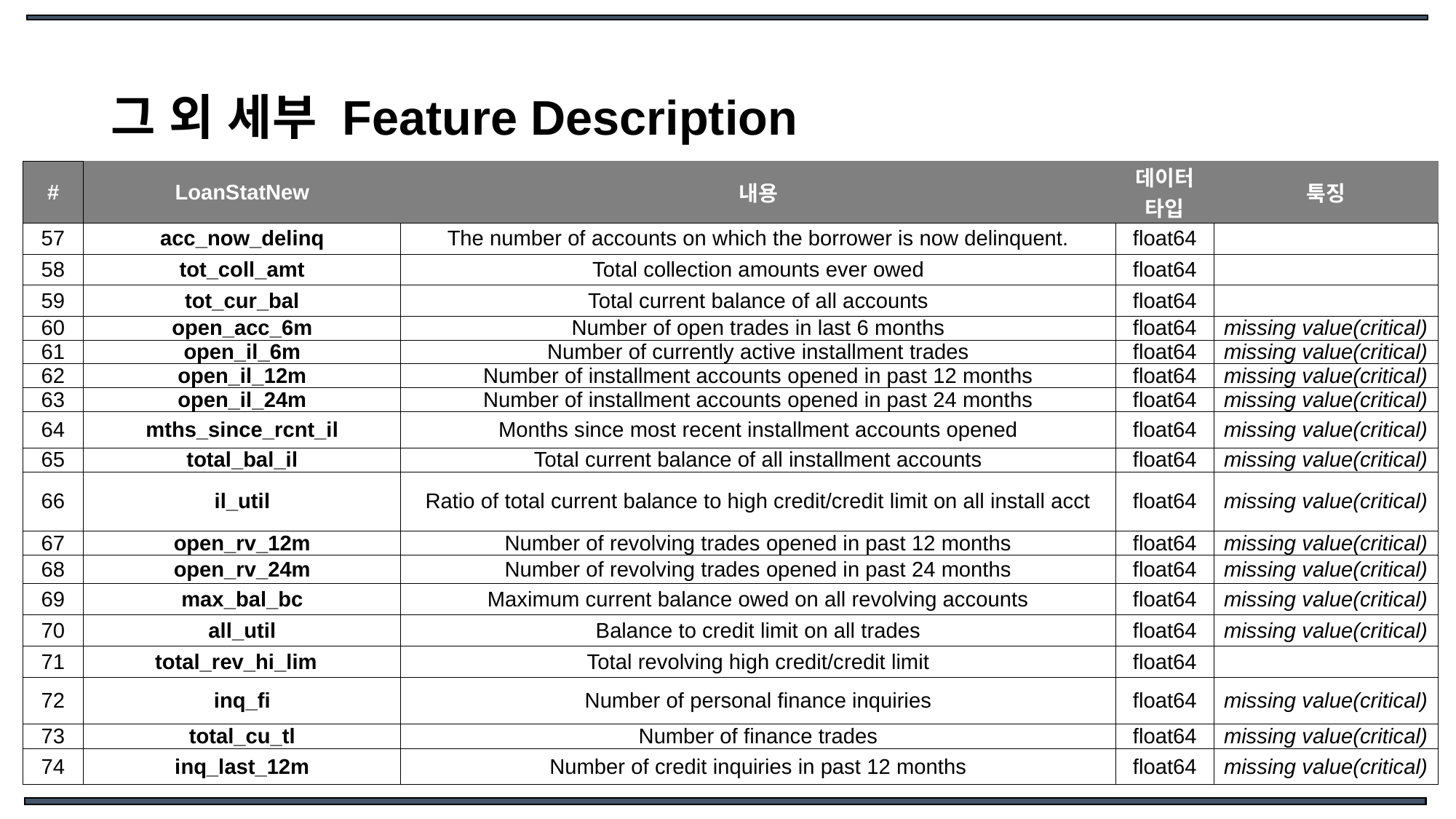

# 그 외 세부 Feature Description
| # | LoanStatNew | 내용 | 데이터 타입 | 툭징 |
| --- | --- | --- | --- | --- |
| 57 | acc\_now\_delinq | The number of accounts on which the borrower is now delinquent. | float64 |  |
| 58 | tot\_coll\_amt | Total collection amounts ever owed | float64 |  |
| 59 | tot\_cur\_bal | Total current balance of all accounts | float64 |  |
| 60 | open\_acc\_6m | Number of open trades in last 6 months | float64 | missing value(critical) |
| 61 | open\_il\_6m | Number of currently active installment trades | float64 | missing value(critical) |
| 62 | open\_il\_12m | Number of installment accounts opened in past 12 months | float64 | missing value(critical) |
| 63 | open\_il\_24m | Number of installment accounts opened in past 24 months | float64 | missing value(critical) |
| 64 | mths\_since\_rcnt\_il | Months since most recent installment accounts opened | float64 | missing value(critical) |
| 65 | total\_bal\_il | Total current balance of all installment accounts | float64 | missing value(critical) |
| 66 | il\_util | Ratio of total current balance to high credit/credit limit on all install acct | float64 | missing value(critical) |
| 67 | open\_rv\_12m | Number of revolving trades opened in past 12 months | float64 | missing value(critical) |
| 68 | open\_rv\_24m | Number of revolving trades opened in past 24 months | float64 | missing value(critical) |
| 69 | max\_bal\_bc | Maximum current balance owed on all revolving accounts | float64 | missing value(critical) |
| 70 | all\_util | Balance to credit limit on all trades | float64 | missing value(critical) |
| 71 | total\_rev\_hi\_lim | Total revolving high credit/credit limit | float64 |  |
| 72 | inq\_fi | Number of personal finance inquiries | float64 | missing value(critical) |
| 73 | total\_cu\_tl | Number of finance trades | float64 | missing value(critical) |
| 74 | inq\_last\_12m | Number of credit inquiries in past 12 months | float64 | missing value(critical) |